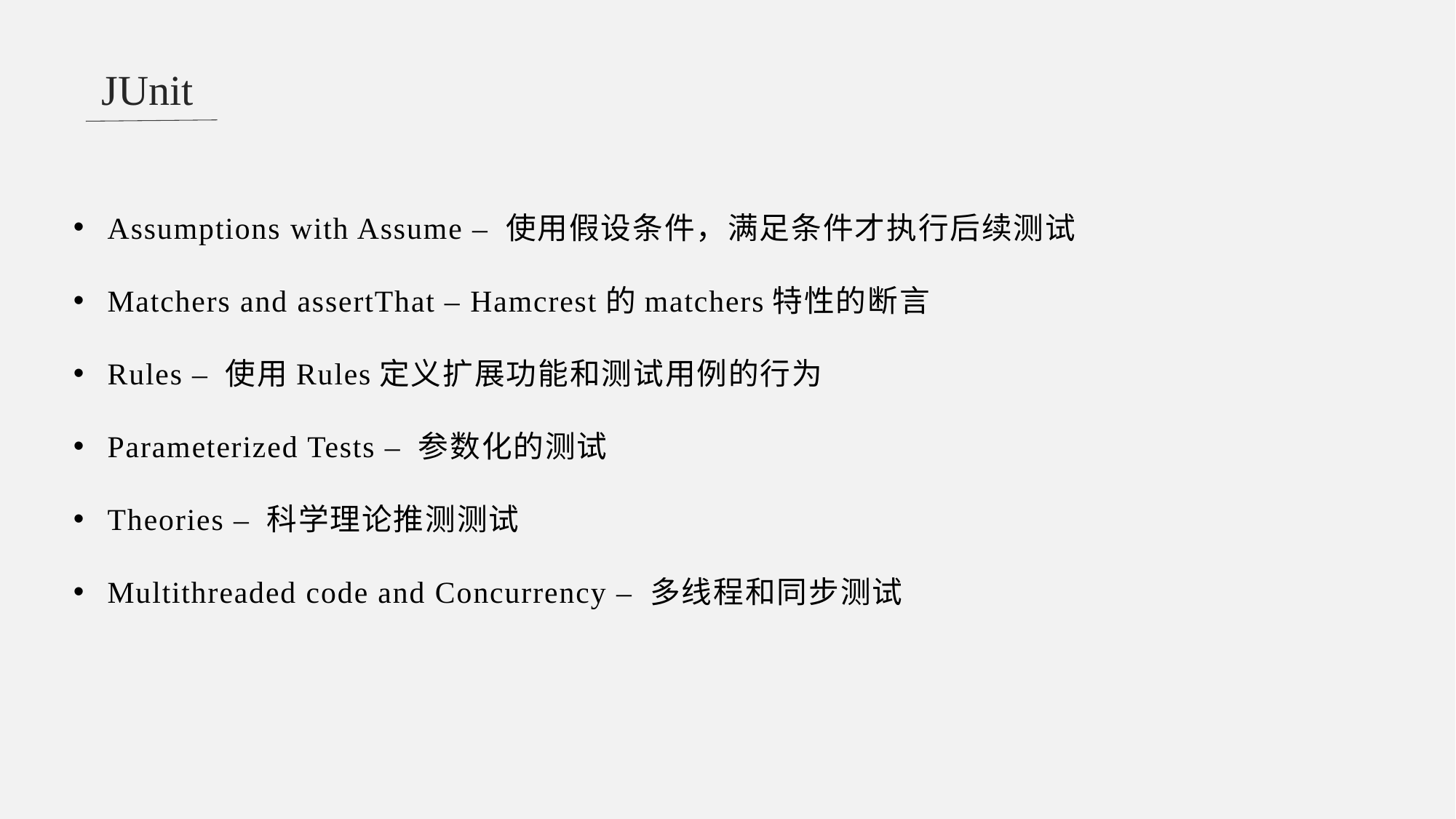

JUnit
Assumptions with Assume – 使用假设条件，满足条件才执行后续测试
Matchers and assertThat – Hamcrest的matchers特性的断言
Rules – 使用Rules定义扩展功能和测试用例的行为
Parameterized Tests – 参数化的测试
Theories – 科学理论推测测试
Multithreaded code and Concurrency – 多线程和同步测试